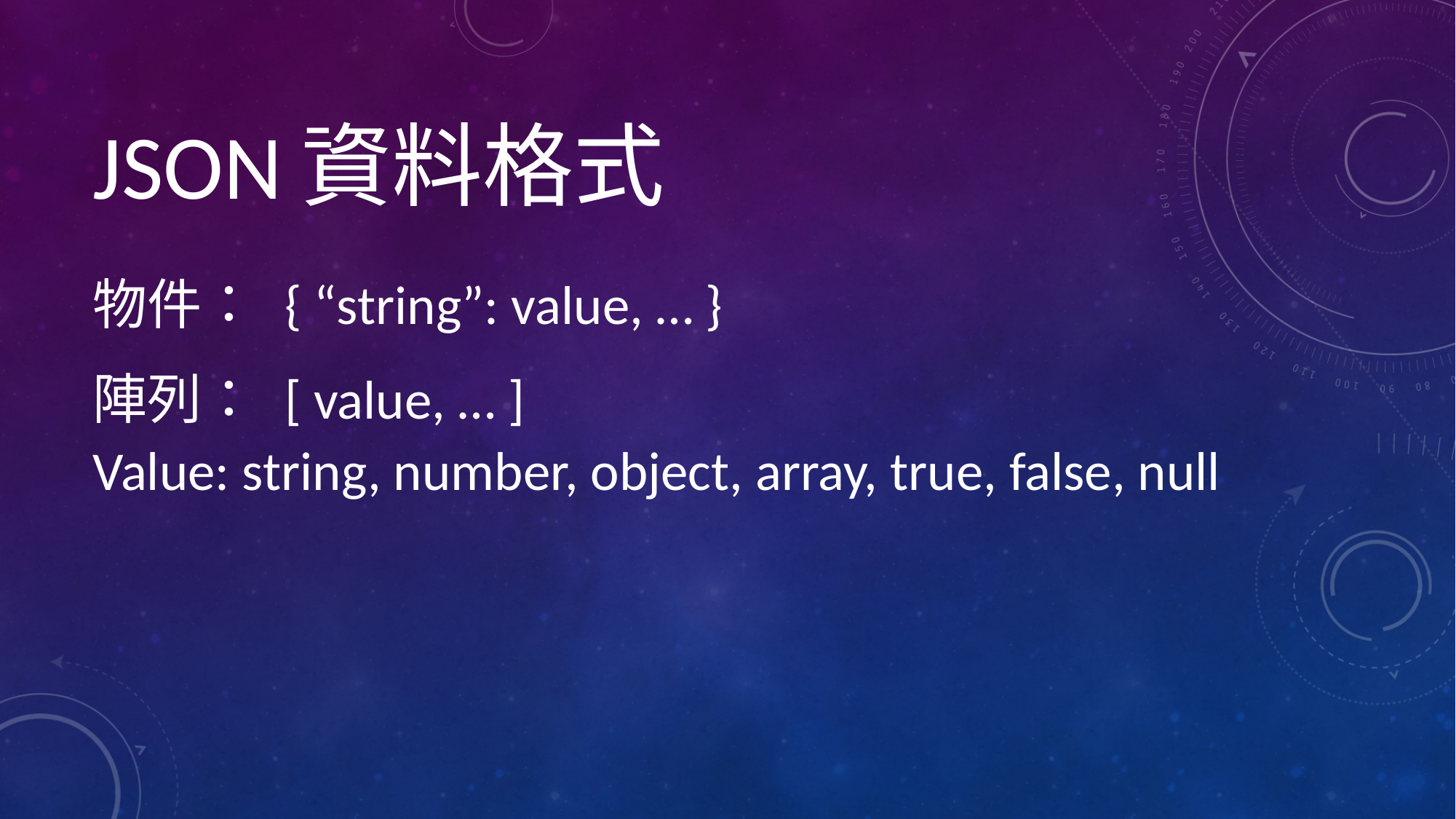

# JSON資料格式
物件： { “string”: value, … }
陣列： [ value, … ]
Value: string, number, object, array, true, false, null